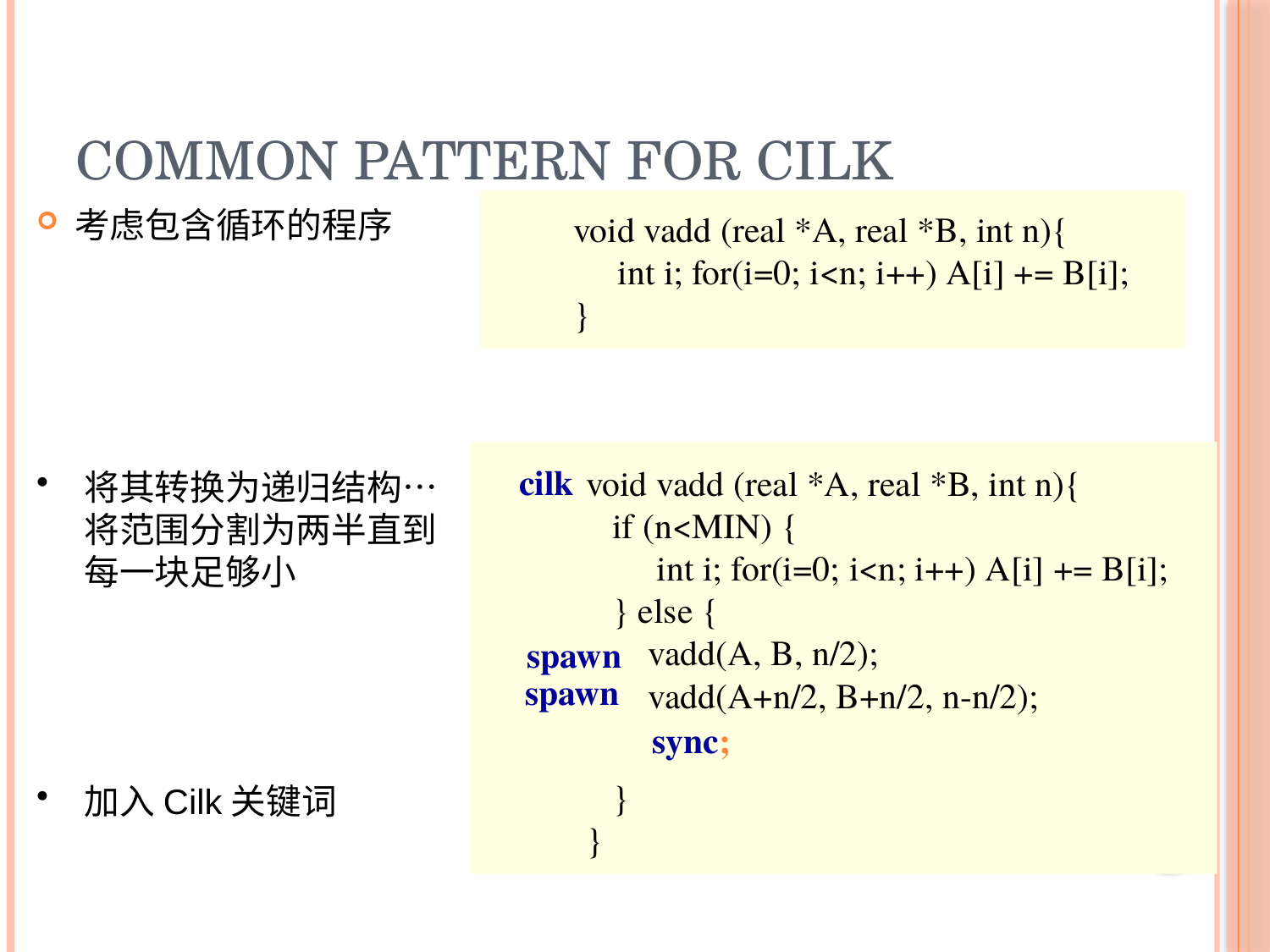

# Common pattern for Cilk

考虑包含循环的程序
void vadd (real *A, real *B, int n){
     int i; for(i=0; i<n; i++) A[i] += B[i];
}

cilk
spawn
spawn
sync;
加入Cilk关键词
     void vadd (real *A, real *B, int n){
        if (n<MIN) {
             int i; for(i=0; i<n; i++) A[i] += B[i];
        } else {
            vadd(A, B, n/2);
            vadd(A+n/2, B+n/2, n-n/2);
        }
     }
将其转换为递归结构… 将范围分割为两半直到每一块足够小
46